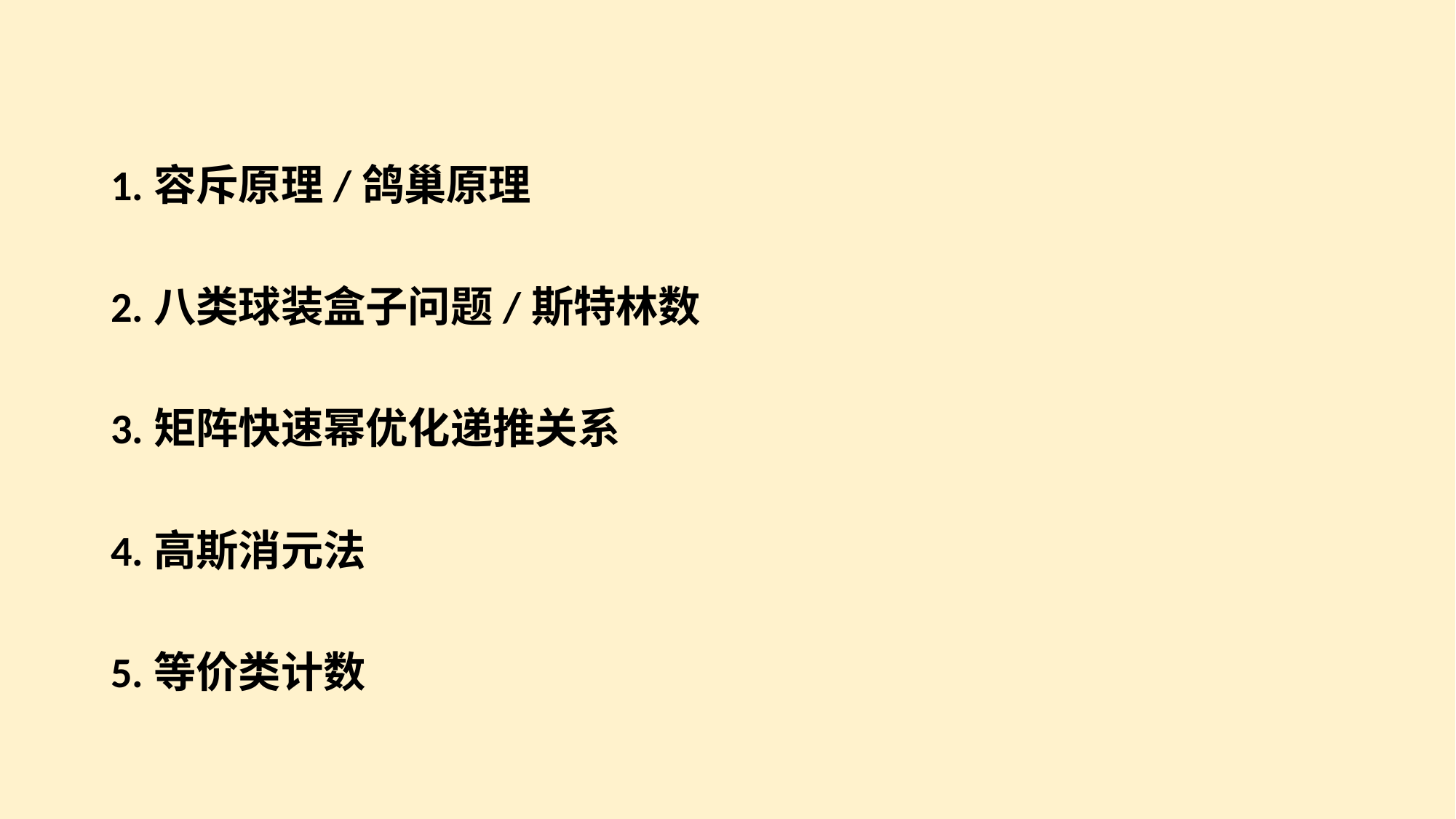

1.容斥原理/鸽巢原理

2.八类球装盒子问题/斯特林数

3.矩阵快速幂优化递推关系

4.高斯消元法

5.等价类计数